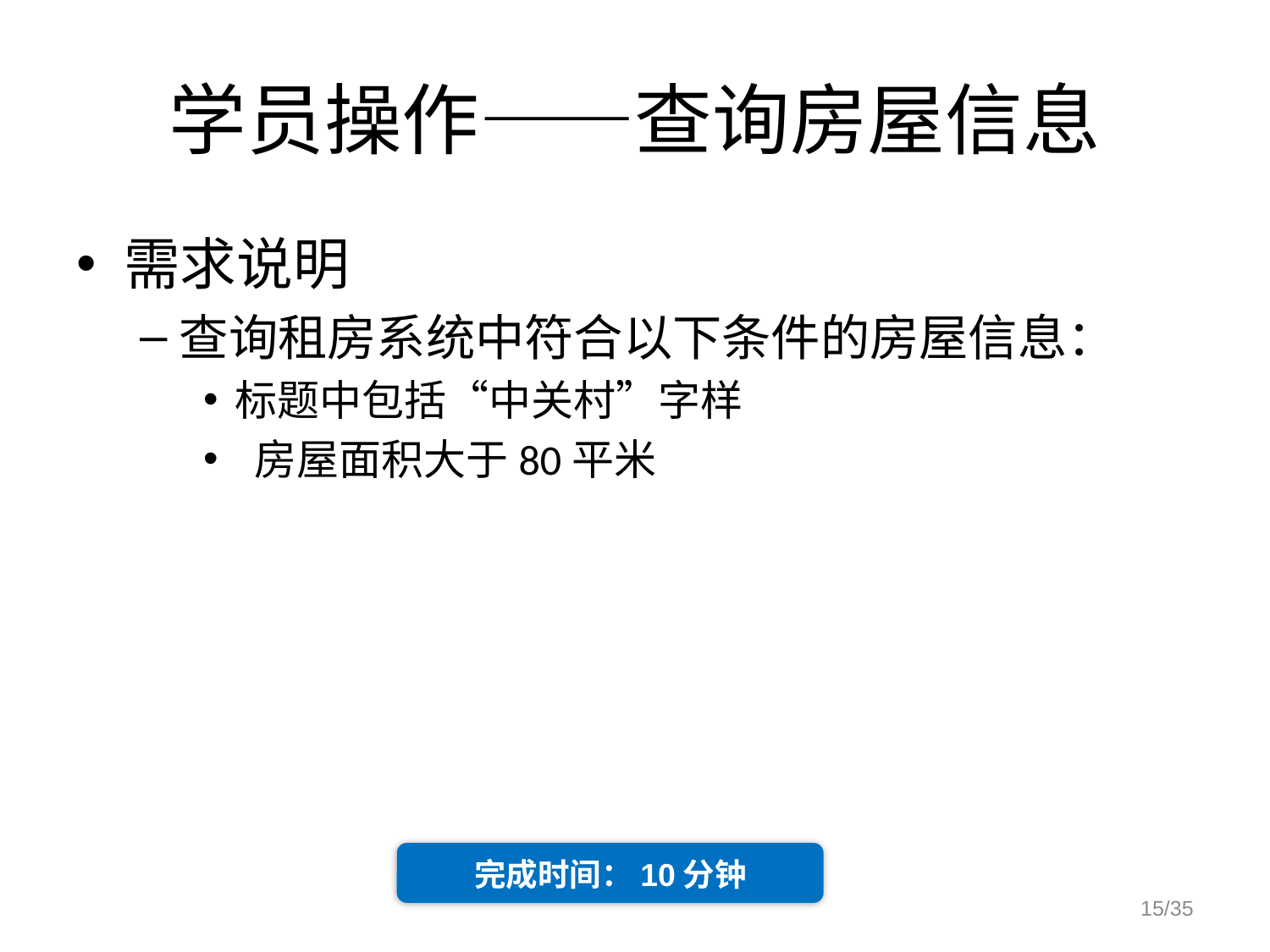

# 学员操作——查询房屋信息
需求说明
查询租房系统中符合以下条件的房屋信息：
标题中包括“中关村”字样
 房屋面积大于80平米

完成时间：10分钟
15/35